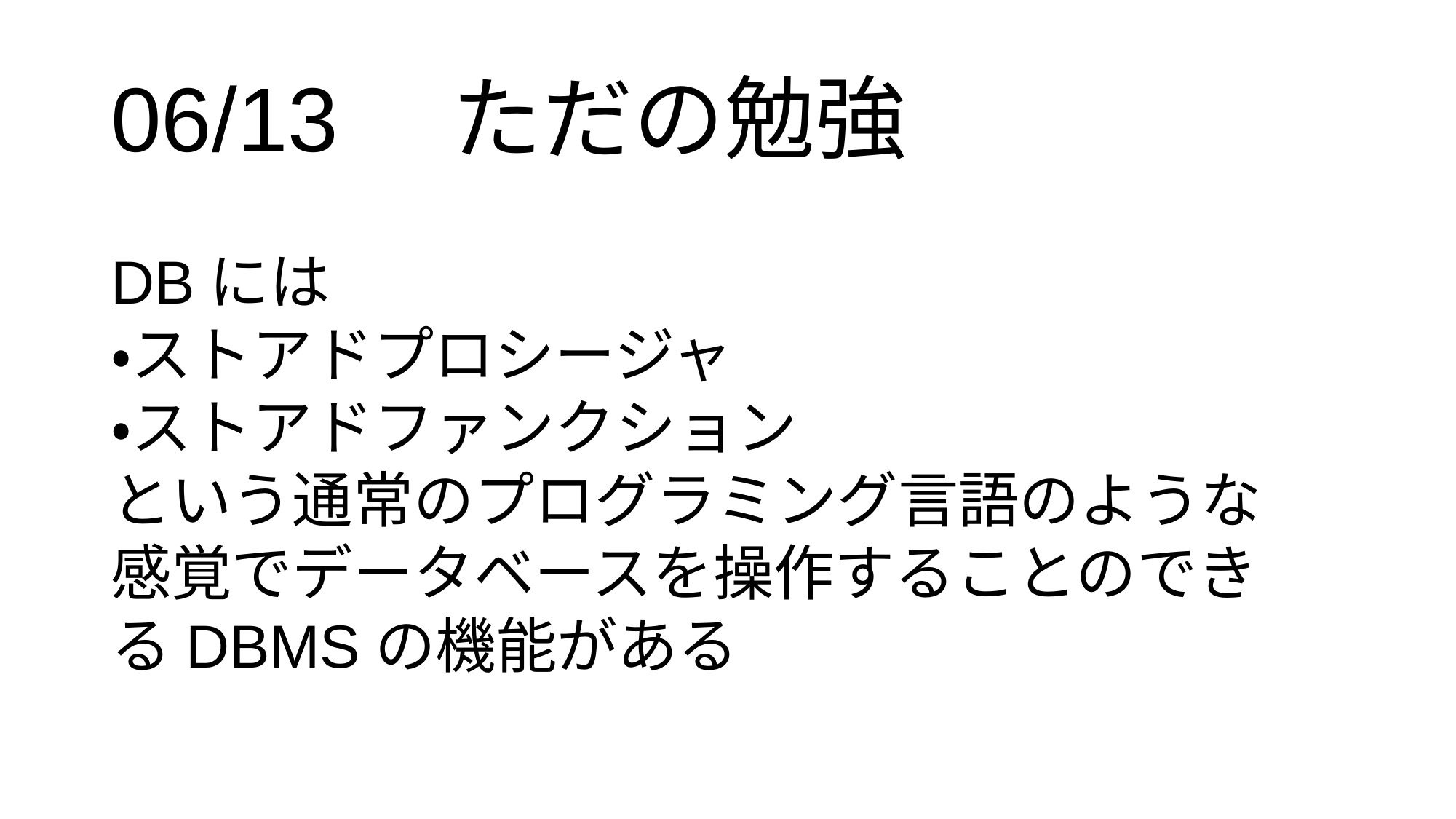

# 06/13　ただの勉強
DBには
・ストアドプロシージャ
・ストアドファンクション
という通常のプログラミング言語のような感覚でデータベースを操作することのできるDBMSの機能がある